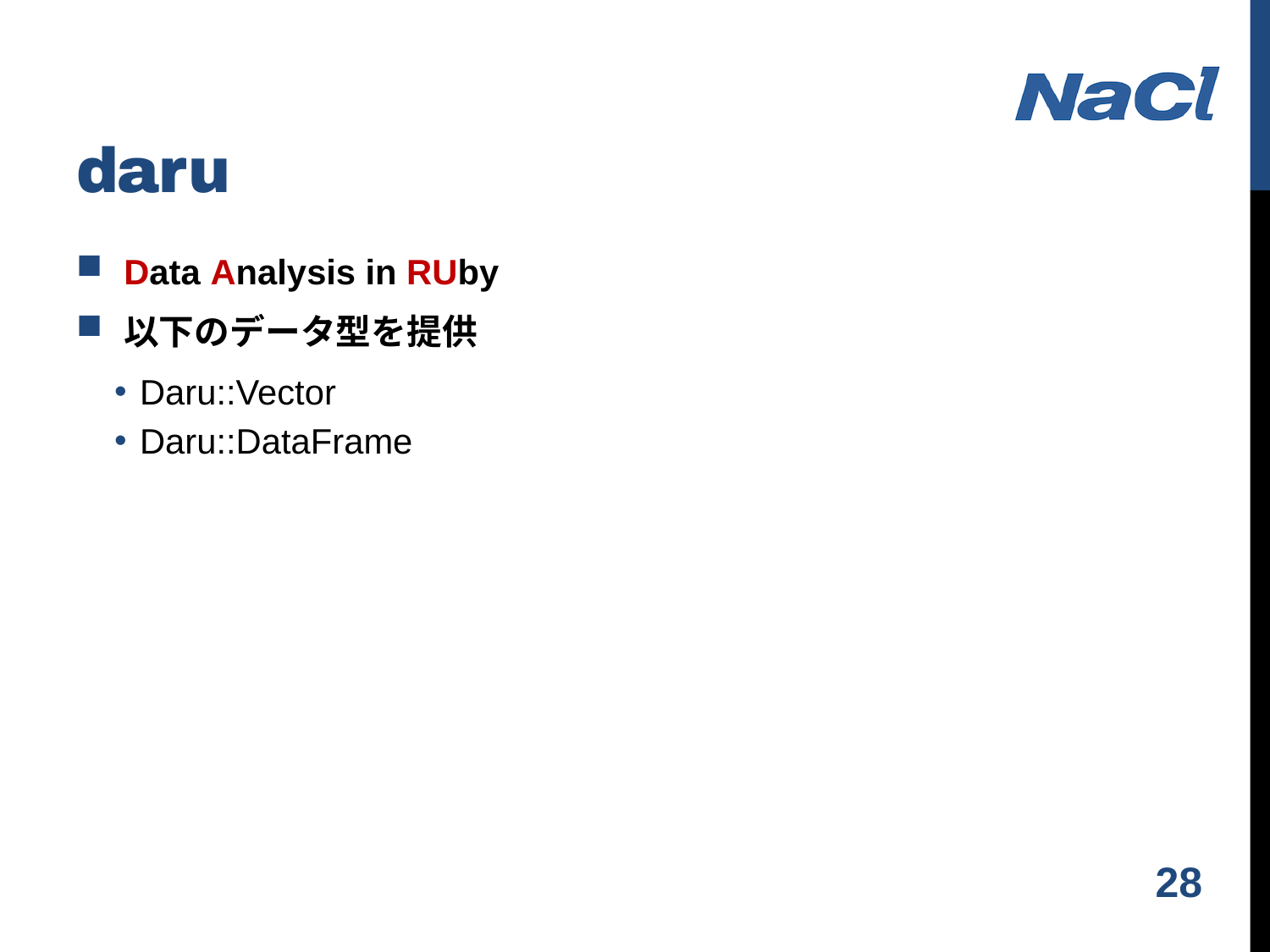

# daru
Data Analysis in RUby
以下のデータ型を提供
Daru::Vector
Daru::DataFrame

28